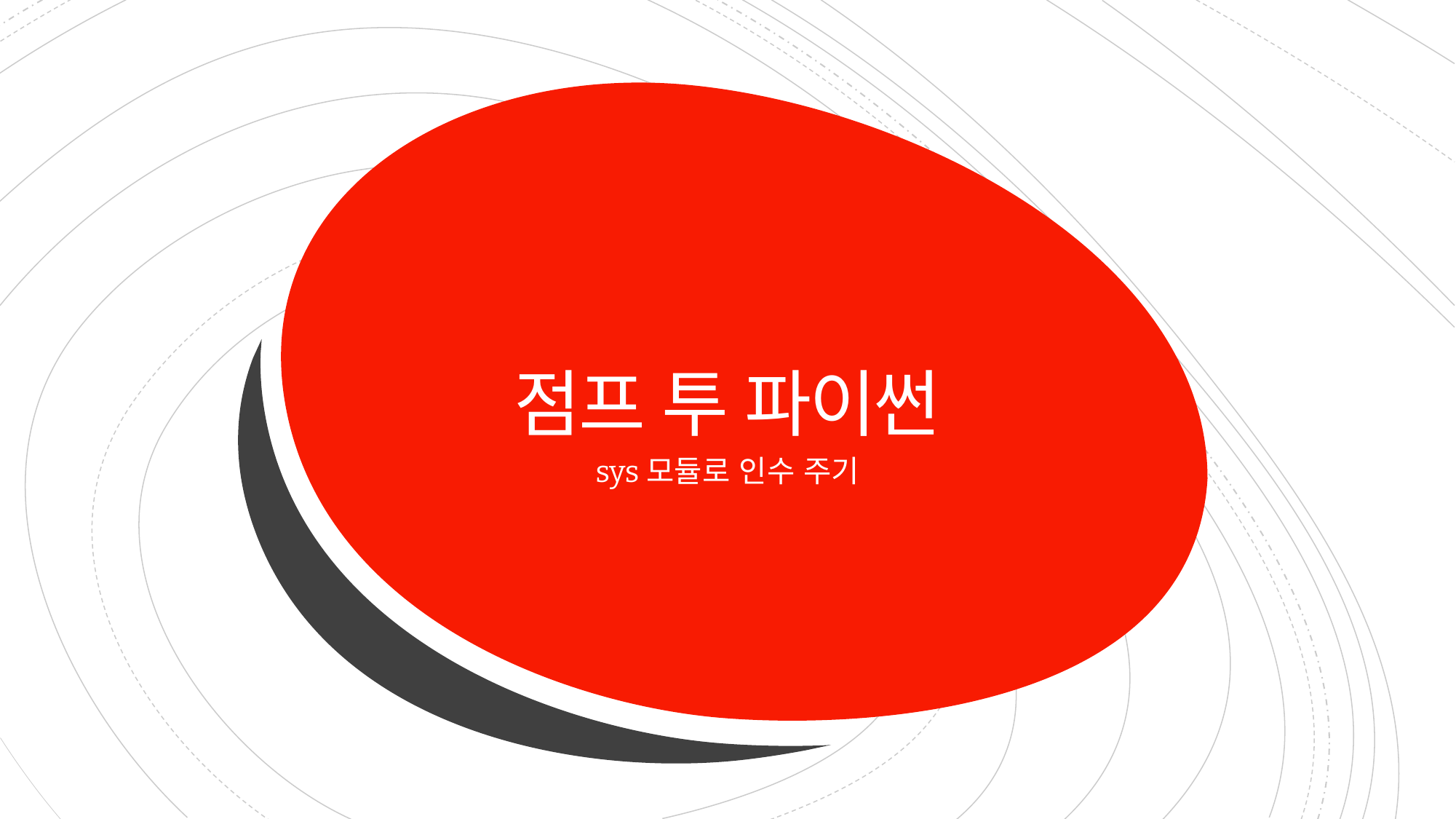

# 점프 투 파이썬

sys모듈로 인수 주기